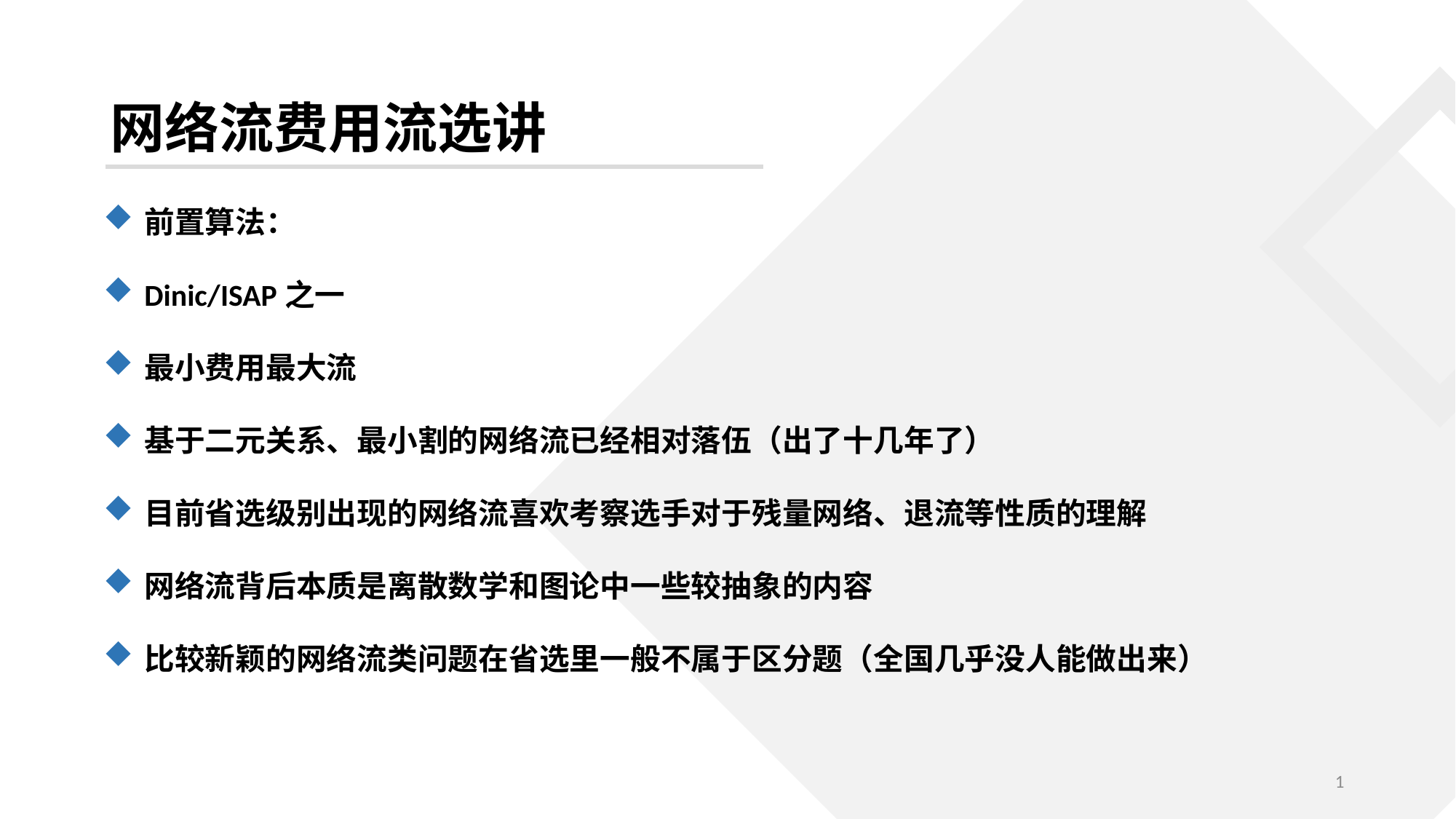

网络流费用流选讲
前置算法：

Dinic/ISAP之一

最小费用最大流

基于二元关系、最小割的网络流已经相对落伍（出了十几年了）

目前省选级别出现的网络流喜欢考察选手对于残量网络、退流等性质的理解

网络流背后本质是离散数学和图论中一些较抽象的内容

比较新颖的网络流类问题在省选里一般不属于区分题（全国几乎没人能做出来）

1